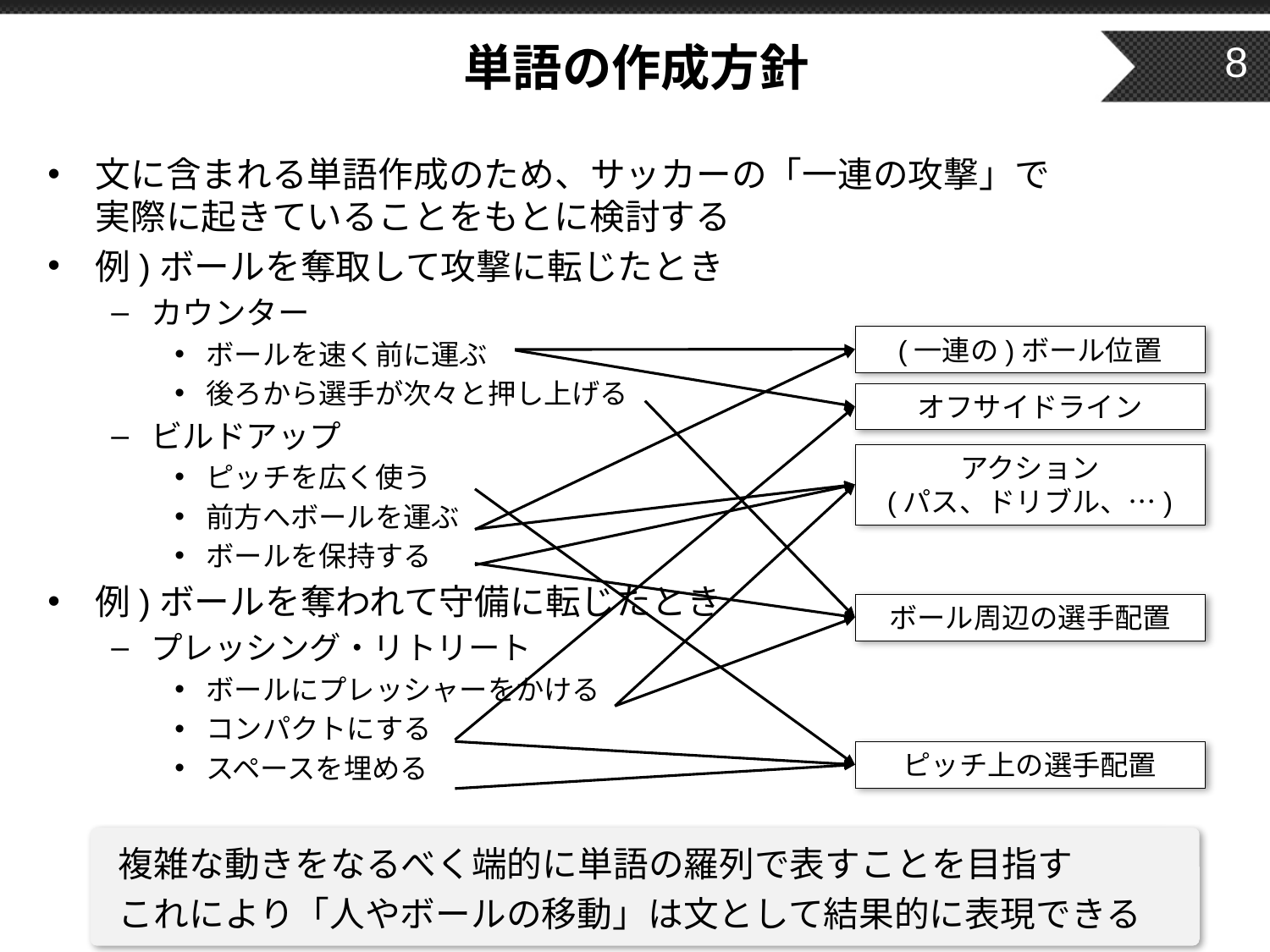

# 単語の作成方針
8
文に含まれる単語作成のため、サッカーの「一連の攻撃」で
実際に起きていることをもとに検討する
例)ボールを奪取して攻撃に転じたとき
カウンター
ボールを速く前に運ぶ
後ろから選手が次々と押し上げる
ビルドアップ
ピッチを広く使う
前方へボールを運ぶ
ボールを保持する
例)ボールを奪われて守備に転じたとき
プレッシング・リトリート
ボールにプレッシャーをかける
コンパクトにする
スペースを埋める

　　複雑な動きをなるべく端的に単語の羅列で表すことを目指す
　　これにより「人やボールの移動」は文として結果的に表現できる
(一連の)ボール位置
オフサイドライン
アクション
(パス、ドリブル、…)
ボール周辺の選手配置
ピッチ上の選手配置